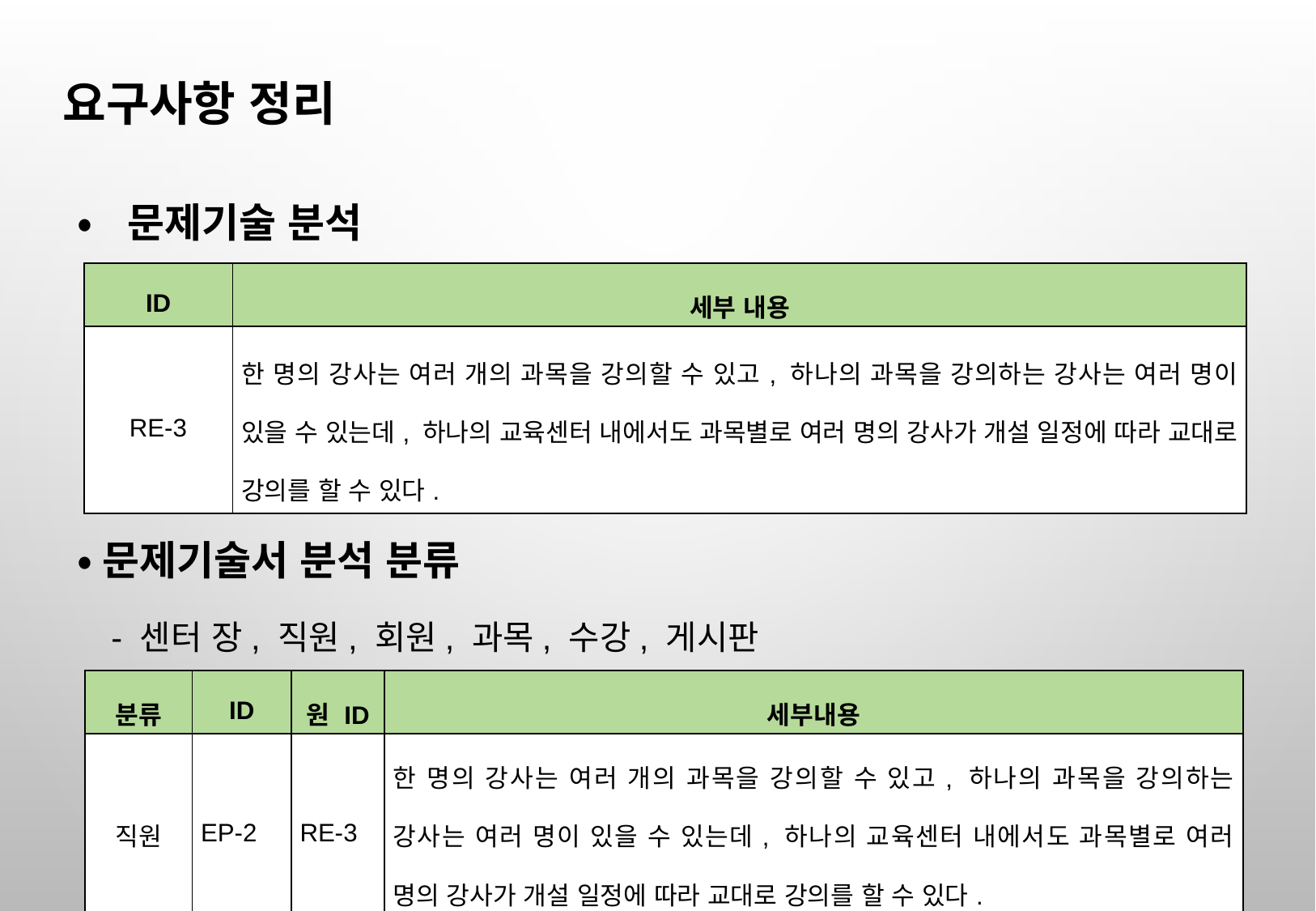

요구사항 정리
•문제기술 분석

•문제기술서 분석 분류
   - 센터 장, 직원, 회원, 과목, 수강, 게시판

| ID | 세부 내용 |
| --- | --- |
| RE-3 | 한 명의 강사는 여러 개의 과목을 강의할 수 있고, 하나의 과목을 강의하는 강사는 여러 명이 있을 수 있는데, 하나의 교육센터 내에서도 과목별로 여러 명의 강사가 개설 일정에 따라 교대로 강의를 할 수 있다. |
| 분류 | ID | 원 ID | 세부내용 |
| --- | --- | --- | --- |
| 직원 | EP-2 | RE-3 | 한 명의 강사는 여러 개의 과목을 강의할 수 있고, 하나의 과목을 강의하는 강사는 여러 명이 있을 수 있는데, 하나의 교육센터 내에서도 과목별로 여러 명의 강사가 개설 일정에 따라 교대로 강의를 할 수 있다. |
61